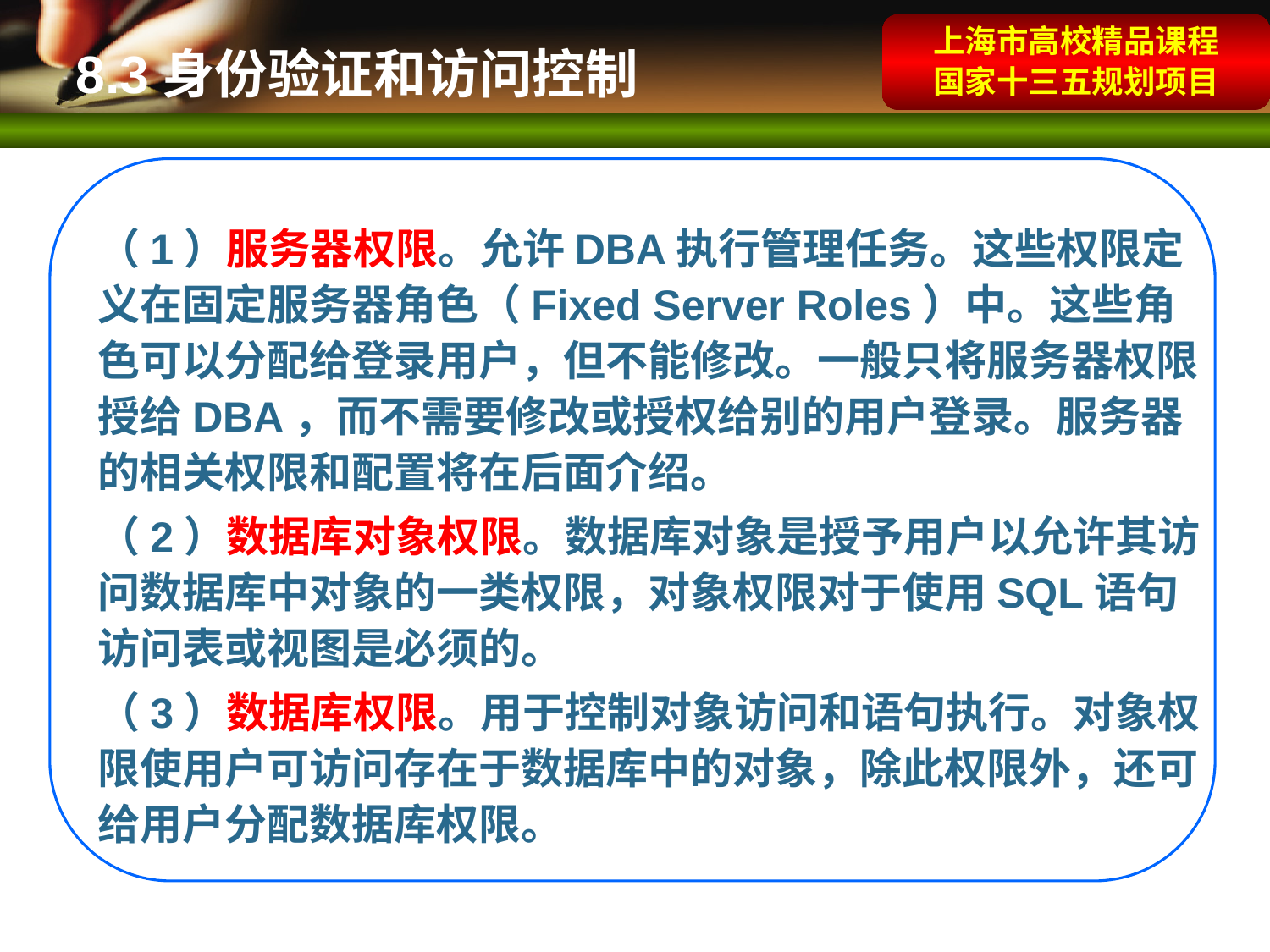

上海市高校精品课程
国家十三五规划项目
8.3身份验证和访问控制

（1）服务器权限。允许DBA执行管理任务。这些权限定义在固定服务器角色（Fixed Server Roles）中。这些角色可以分配给登录用户，但不能修改。一般只将服务器权限授给DBA，而不需要修改或授权给别的用户登录。服务器的相关权限和配置将在后面介绍。
（2）数据库对象权限。数据库对象是授予用户以允许其访问数据库中对象的一类权限，对象权限对于使用SQL语句访问表或视图是必须的。
（3）数据库权限。用于控制对象访问和语句执行。对象权限使用户可访问存在于数据库中的对象，除此权限外，还可给用户分配数据库权限。